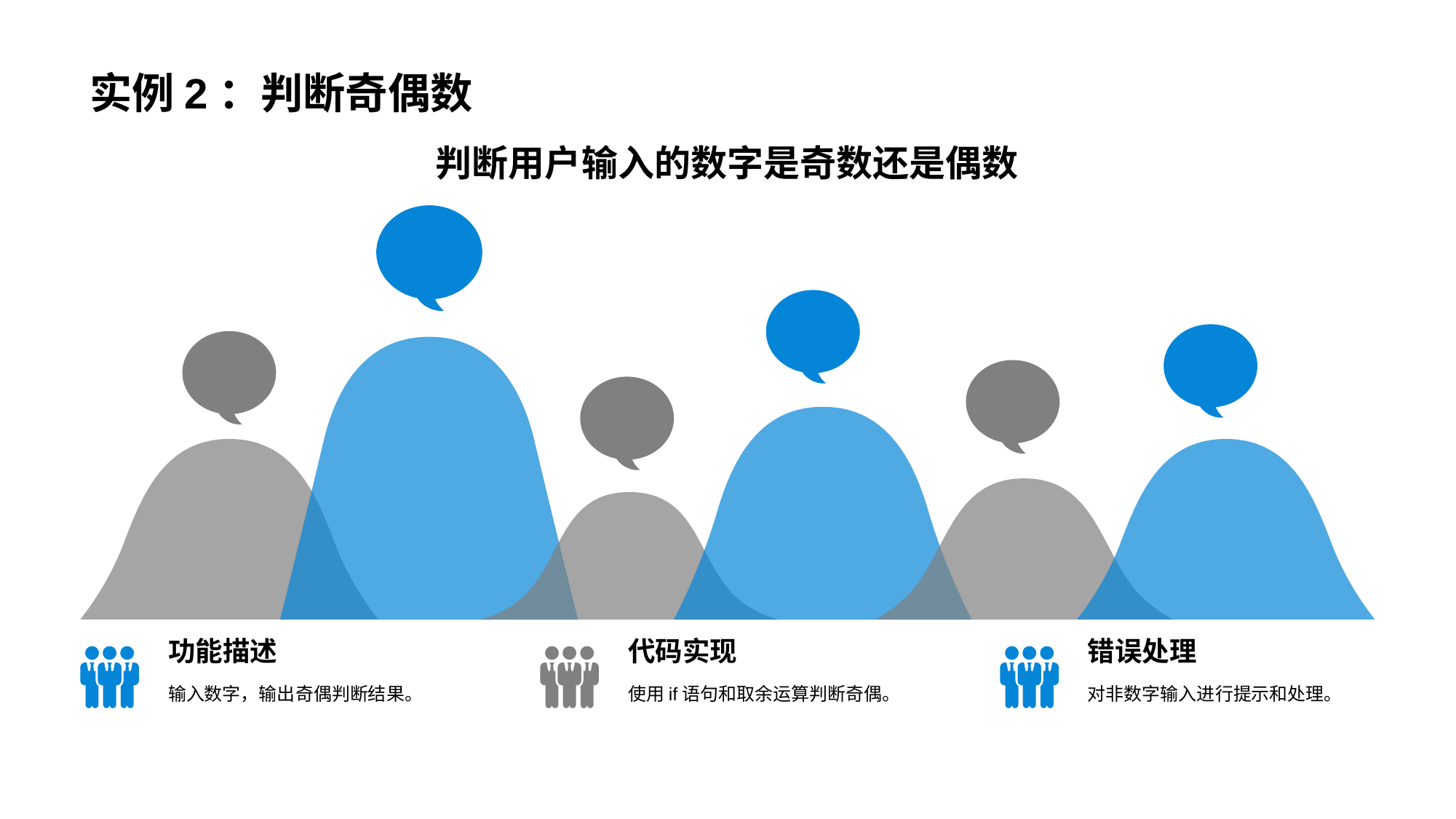

# 实例2：判断奇偶数
判断用户输入的数字是奇数还是偶数

功能描述
输入数字，输出奇偶判断结果。

代码实现
使用if语句和取余运算判断奇偶。

错误处理
对非数字输入进行提示和处理。